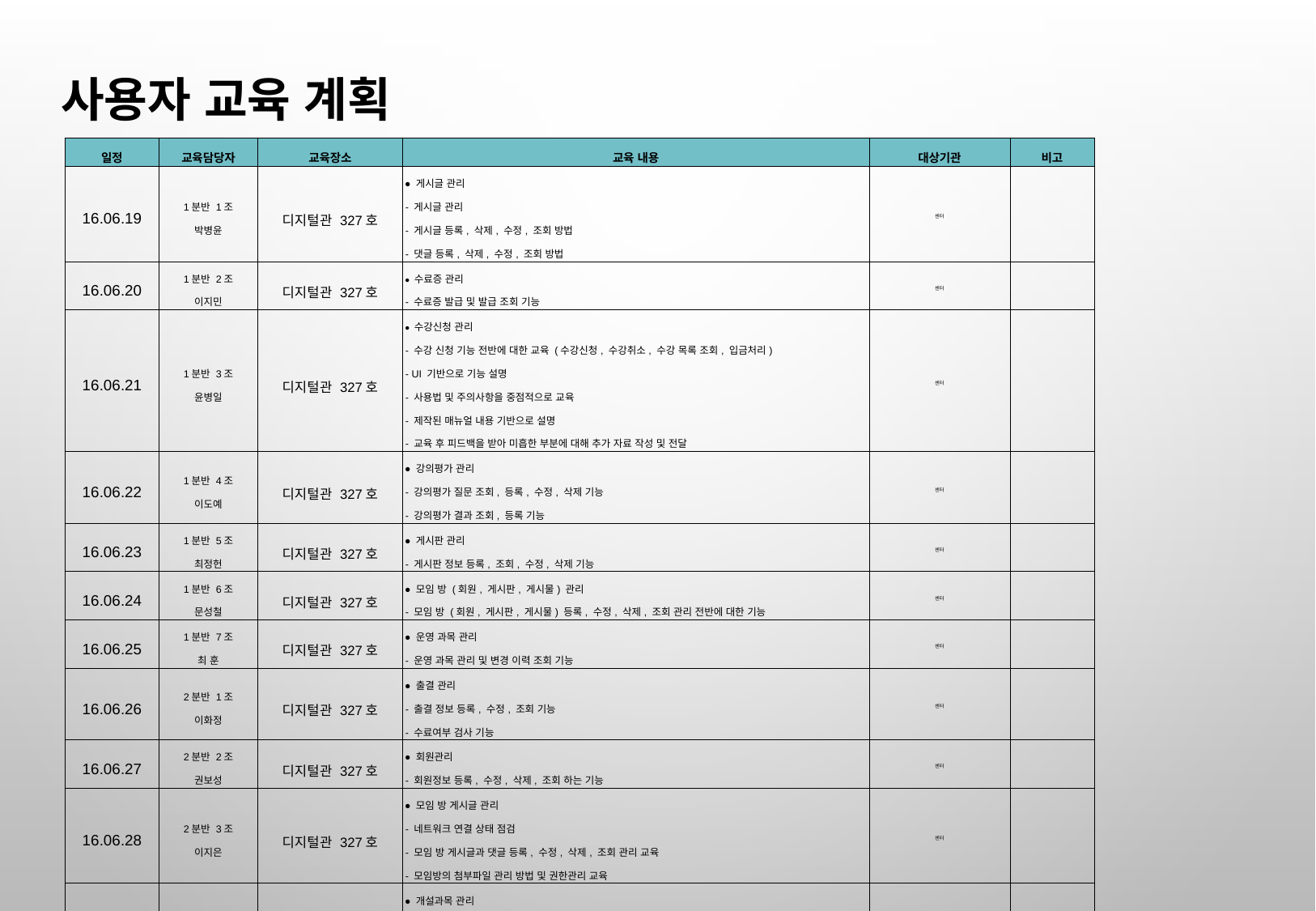

사용자 교육 계획

| 일정 | 교육담당자 | 교육장소 | 교육 내용 | 대상기관 | 비고 |
| --- | --- | --- | --- | --- | --- |
| 16.06.19 | 1분반 1조 박병윤 | 디지털관 327호 | ⦁ 게시글 관리 - 게시글 관리 - 게시글 등록, 삭제, 수정, 조회 방법 - 댓글 등록, 삭제, 수정, 조회 방법 | 센터 |  |
| 16.06.20 | 1분반 2조 이지민 | 디지털관 327호 | ⦁ 수료증 관리 - 수료증 발급 및 발급 조회 기능 | 센터 |  |
| 16.06.21 | 1분반 3조 윤병일 | 디지털관 327호 | ⦁ 수강신청 관리 - 수강 신청 기능 전반에 대한 교육 (수강신청, 수강취소, 수강 목록 조회, 입금처리) - UI 기반으로 기능 설명 - 사용법 및 주의사항을 중점적으로 교육 - 제작된 매뉴얼 내용 기반으로 설명 - 교육 후 피드백을 받아 미흡한 부분에 대해 추가 자료 작성 및 전달 | 센터 |  |
| 16.06.22 | 1분반 4조 이도예 | 디지털관 327호 | ⦁ 강의평가 관리 - 강의평가 질문 조회, 등록, 수정, 삭제 기능 - 강의평가 결과 조회, 등록 기능 | 센터 |  |
| 16.06.23 | 1분반 5조 최정헌 | 디지털관 327호 | ⦁ 게시판 관리 - 게시판 정보 등록, 조회, 수정, 삭제 기능 | 센터 |  |
| 16.06.24 | 1분반 6조 문성철 | 디지털관 327호 | ⦁ 모임 방 (회원, 게시판, 게시물) 관리 - 모임 방 (회원, 게시판, 게시물) 등록, 수정, 삭제, 조회 관리 전반에 대한 기능 | 센터 |  |
| 16.06.25 | 1분반 7조 최 훈 | 디지털관 327호 | ⦁ 운영 과목 관리 - 운영 과목 관리 및 변경 이력 조회 기능 | 센터 |  |
| 16.06.26 | 2분반 1조 이화정 | 디지털관 327호 | ⦁ 출결 관리 - 출결 정보 등록, 수정, 조회 기능 - 수료여부 검사 기능 | 센터 |  |
| 16.06.27 | 2분반 2조 권보성 | 디지털관 327호 | ⦁ 회원관리 - 회원정보 등록, 수정, 삭제, 조회 하는 기능 | 센터 |  |
| 16.06.28 | 2분반 3조 이지은 | 디지털관 327호 | ⦁ 모임 방 게시글 관리 - 네트워크 연결 상태 점검 - 모임 방 게시글과 댓글 등록, 수정, 삭제, 조회 관리 교육 - 모임방의 첨부파일 관리 방법 및 권한관리 교육 | 센터 |  |
| 16.06.29 | 2분반 4조 윤정근 | 디지털관 327호 | ⦁ 개설과목 관리 - 연간교육일정 등록, 수정, 조회, 삭제 기능 - 개설과정 등록, 수정, 조회, 삭제 기능 - 개설강의 등록, 수정, 조회, 삭제 기능 | 센터 |  |
| 16.06.30 | 2분반 5조 이성원 | 디지털관 327호 | ⦁ 직원관리 - 직원정보 등록, 조회, 수정, 삭제 기능 - 업무평가결과 등록, 조회, 수정, 삭제 기능 | 센터 |  |
75